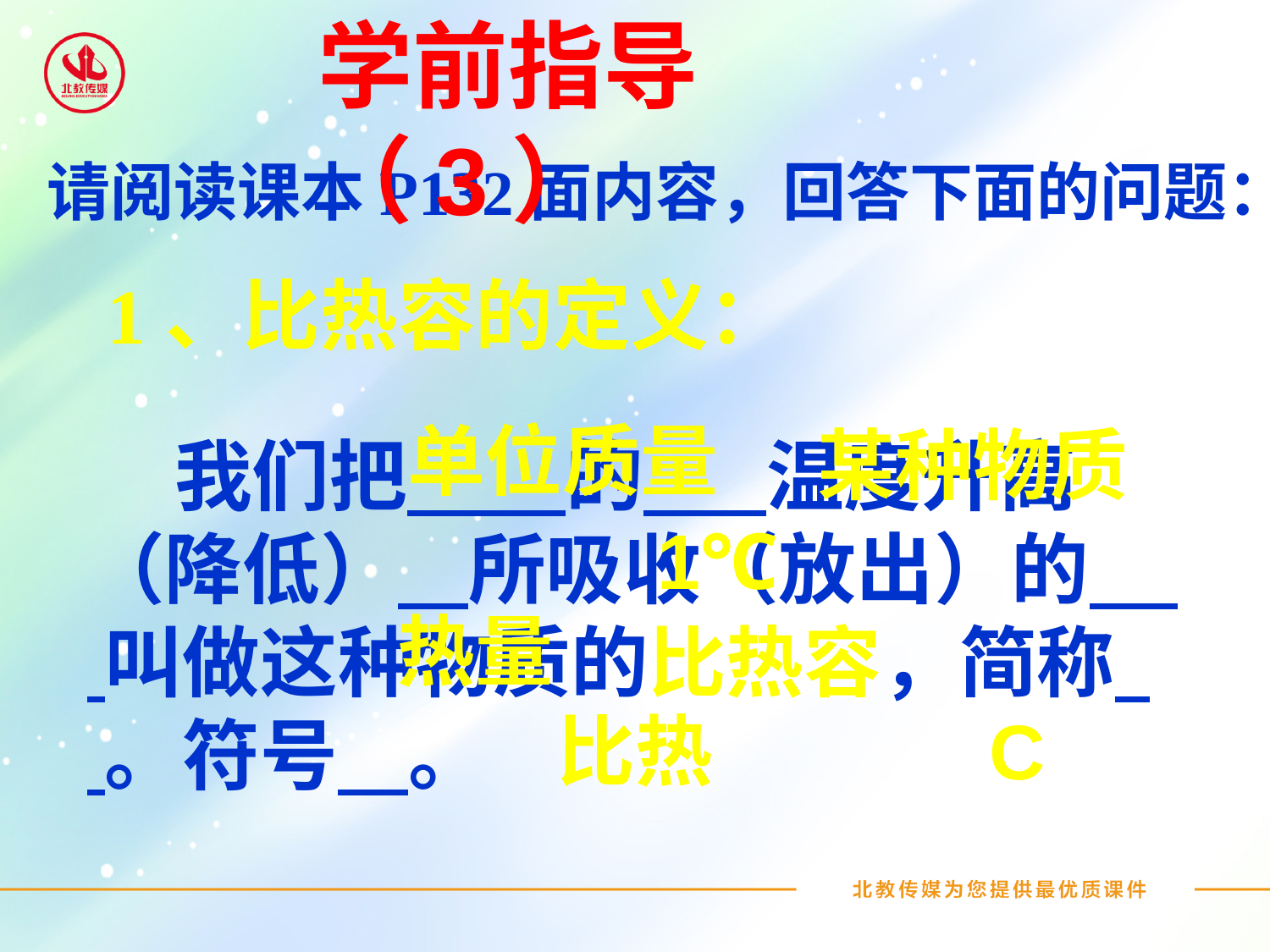

学前指导（3）
请阅读课本P132面内容，回答下面的问题：
1、比热容的定义：
单位质量
某种物质
     我们把         的       温度升高（降低）    所吸收（放出）的       叫做这种物质的比热容，简称    。符号    。
1℃
热量
比热
C